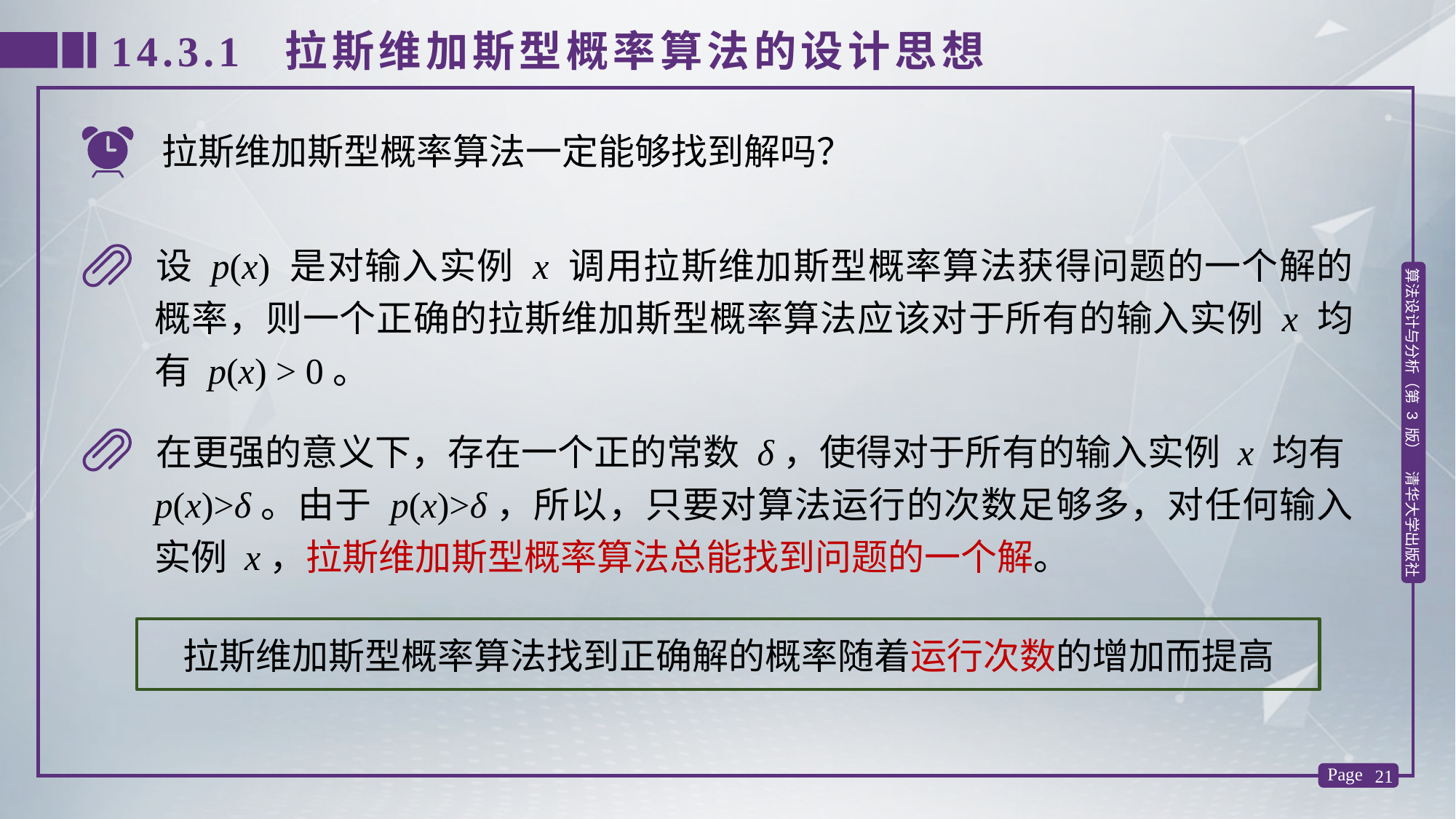

14.3.1  拉斯维加斯型概率算法的设计思想
拉斯维加斯型概率算法一定能够找到解吗？

设 p(x) 是对输入实例 x 调用拉斯维加斯型概率算法获得问题的一个解的概率，则一个正确的拉斯维加斯型概率算法应该对于所有的输入实例 x 均有 p(x) > 0。

在更强的意义下，存在一个正的常数 δ，使得对于所有的输入实例 x 均有p(x)>δ。由于 p(x)>δ，所以，只要对算法运行的次数足够多，对任何输入实例 x，拉斯维加斯型概率算法总能找到问题的一个解。

拉斯维加斯型概率算法找到正确解的概率随着运行次数的增加而提高